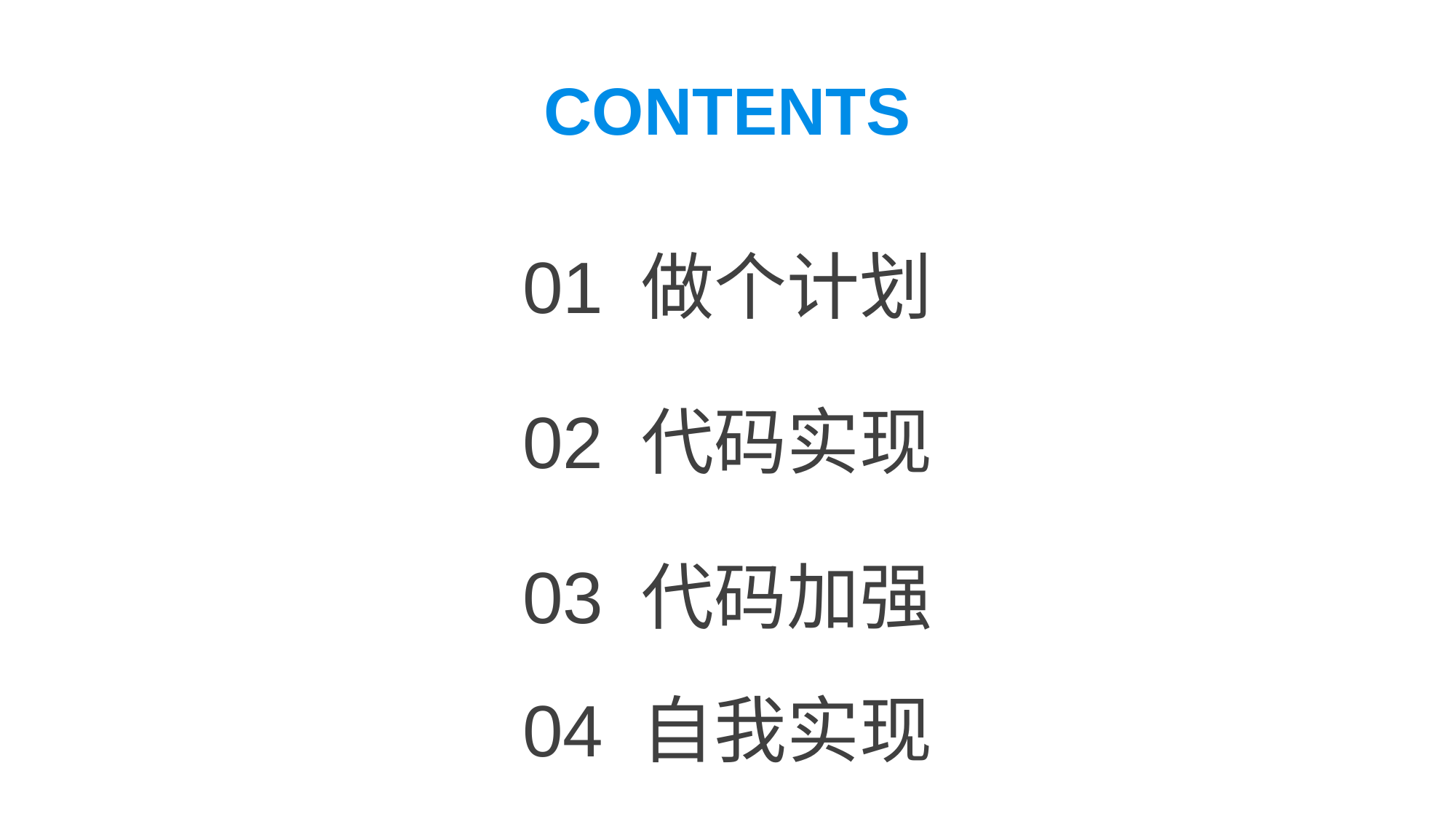

CONTENTS
01 做个计划
02 代码实现
03 代码加强
04 自我实现